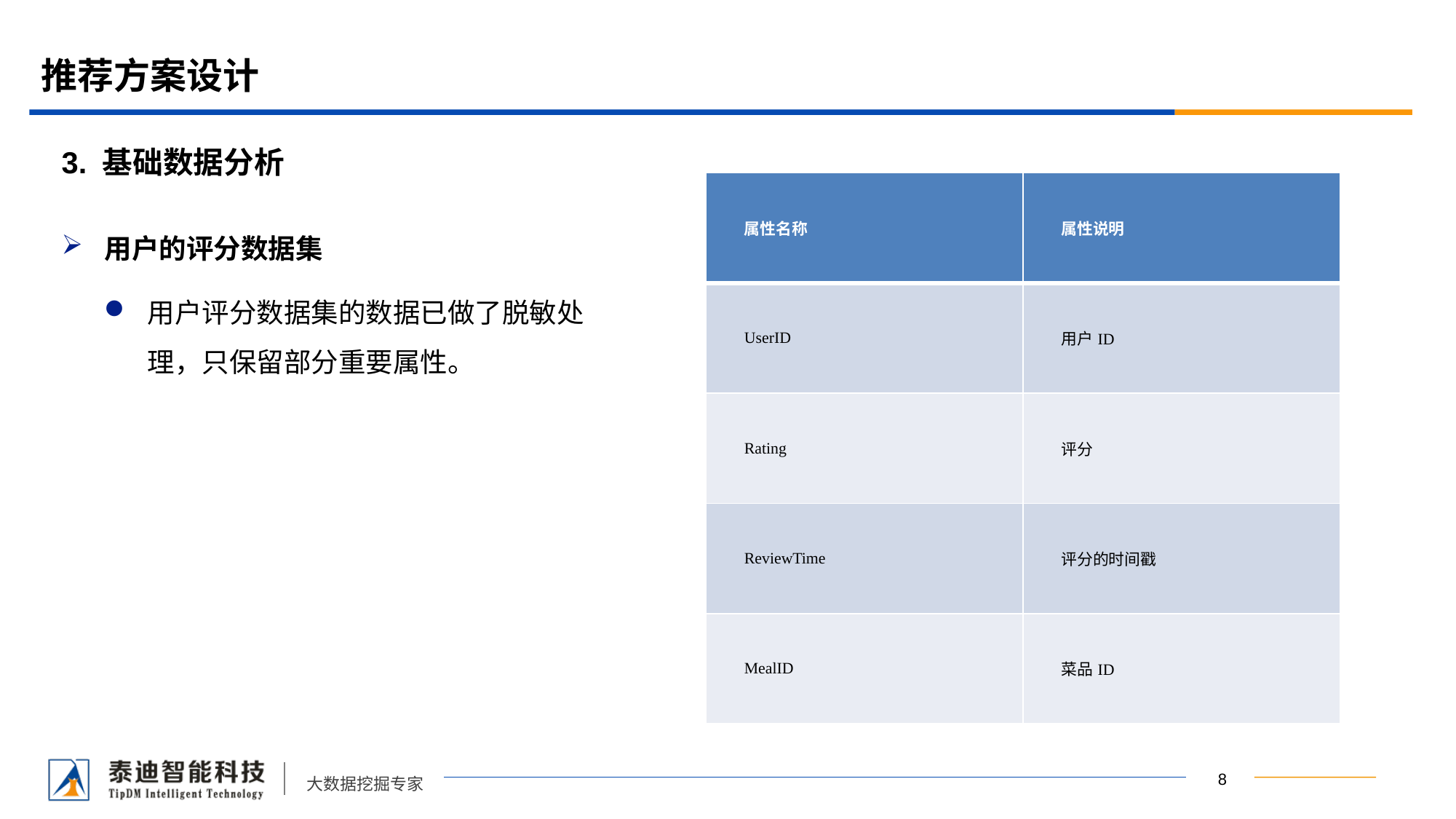

# 推荐方案设计
3. 基础数据分析
| 属性名称 | 属性说明 |
| --- | --- |
| UserID | 用户ID |
| Rating | 评分 |
| ReviewTime | 评分的时间戳 |
| MealID | 菜品ID |
用户的评分数据集
用户评分数据集的数据已做了脱敏处理，只保留部分重要属性。